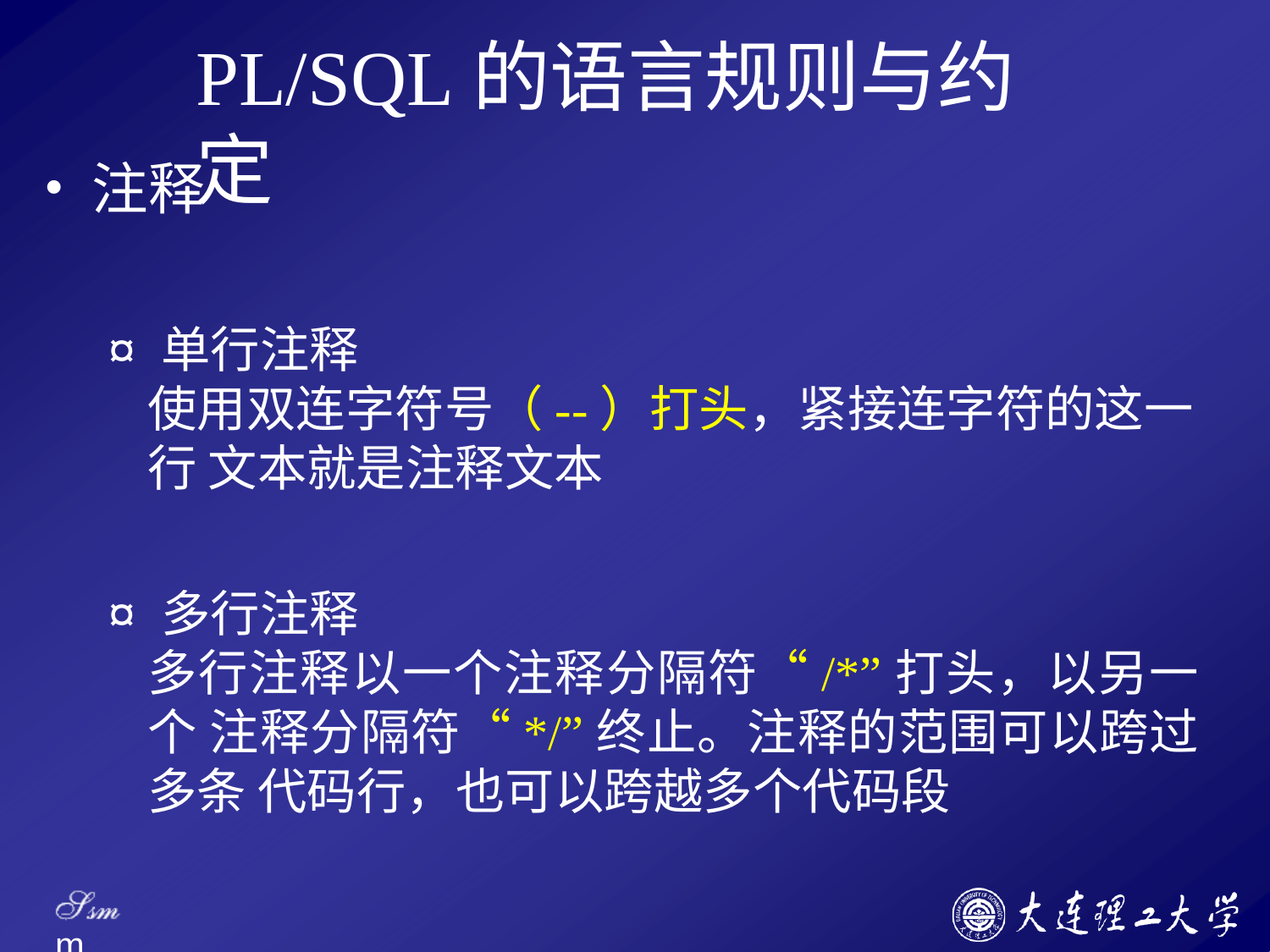

# PL/SQL的语言规则与约定
注释

¤ 单行注释
使用双连字符号（--）打头，紧接连字符的这一行 文本就是注释文本

¤ 多行注释
多行注释以一个注释分隔符“/*”打头，以另一个 注释分隔符“*/”终止。注释的范围可以跨过多条 代码行，也可以跨越多个代码段

Ssm